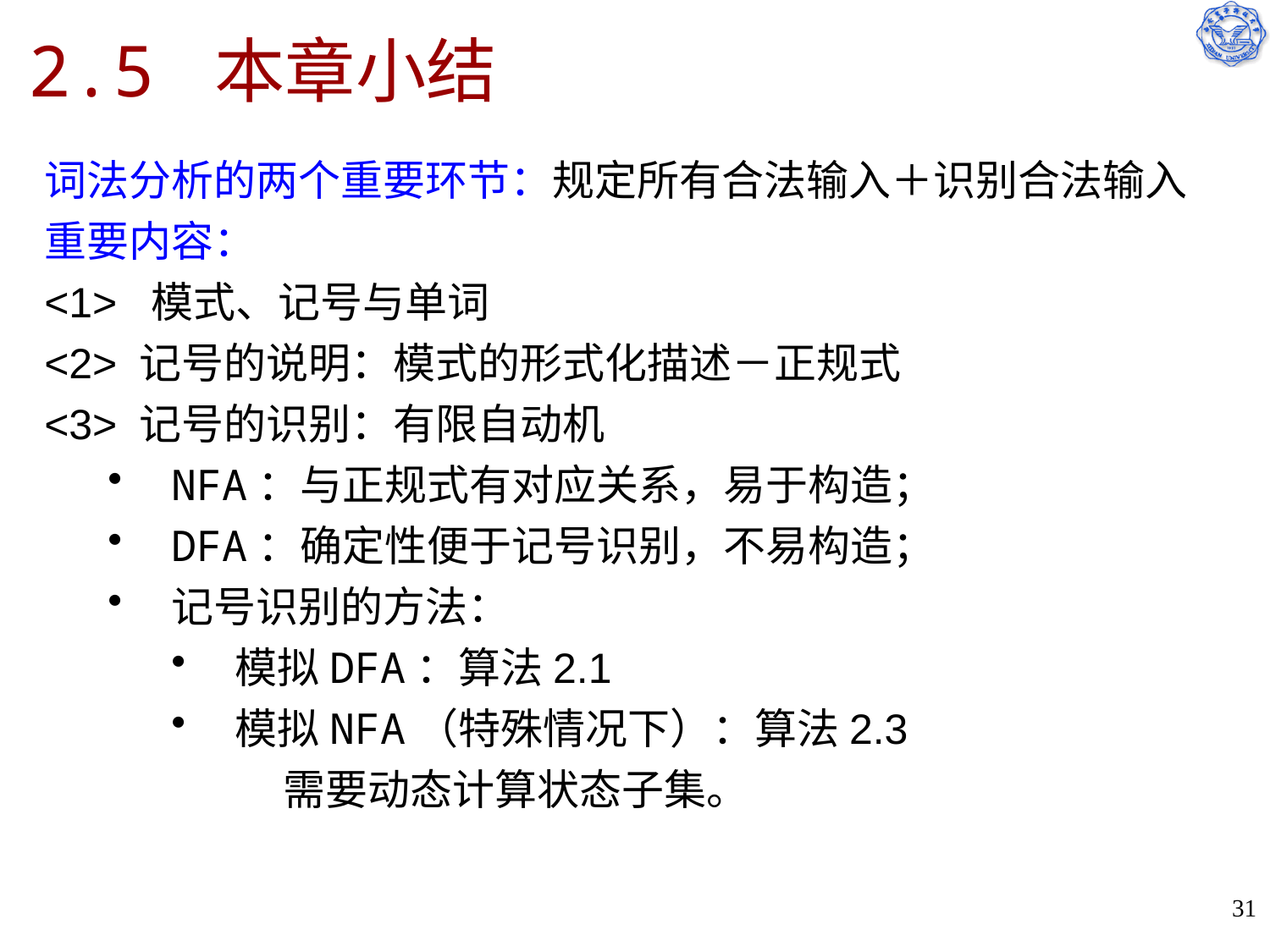

# 2.5 本章小结
词法分析的两个重要环节：规定所有合法输入＋识别合法输入
重要内容：
<1>  模式、记号与单词
<2> 记号的说明：模式的形式化描述－正规式
<3> 记号的识别：有限自动机
NFA：与正规式有对应关系，易于构造；
DFA：确定性便于记号识别，不易构造；
记号识别的方法：
模拟DFA：算法2.1
模拟NFA（特殊情况下）：算法2.3
	    需要动态计算状态子集。
31